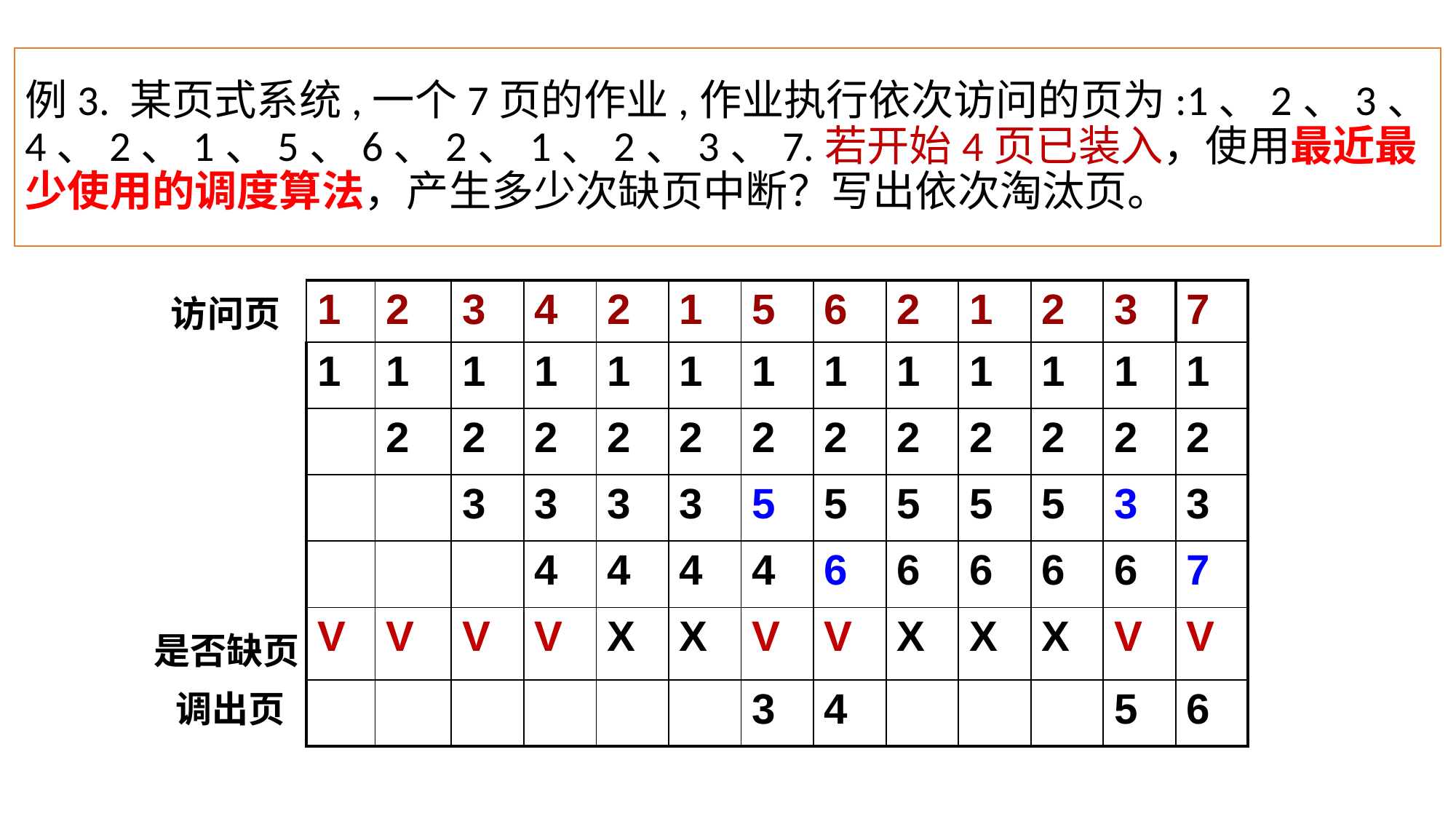

# 例3. 某页式系统,一个7页的作业,作业执行依次访问的页为:1、2、3、4、2、1、5、6、2、1、2、3、7.若开始4页已装入，使用最近最少使用的调度算法，产生多少次缺页中断？写出依次淘汰页。
| 1 | 2 | 3 | 4 | 2 | 1 | 5 | 6 | 2 | 1 | 2 | 3 | 7 |
| --- | --- | --- | --- | --- | --- | --- | --- | --- | --- | --- | --- | --- |
| 1 | 1 | 1 | 1 | 1 | 1 | 1 | 1 | 1 | 1 | 1 | 1 | 1 |
|  | 2 | 2 | 2 | 2 | 2 | 2 | 2 | 2 | 2 | 2 | 2 | 2 |
|  |  | 3 | 3 | 3 | 3 | 5 | 5 | 5 | 5 | 5 | 3 | 3 |
|  |  |  | 4 | 4 | 4 | 4 | 6 | 6 | 6 | 6 | 6 | 7 |
| V | V | V | V | X | X | V | V | X | X | X | V | V |
|  |  |  |  |  |  | 3 | 4 |  |  |  | 5 | 6 |
访问页
是否缺页

调出页